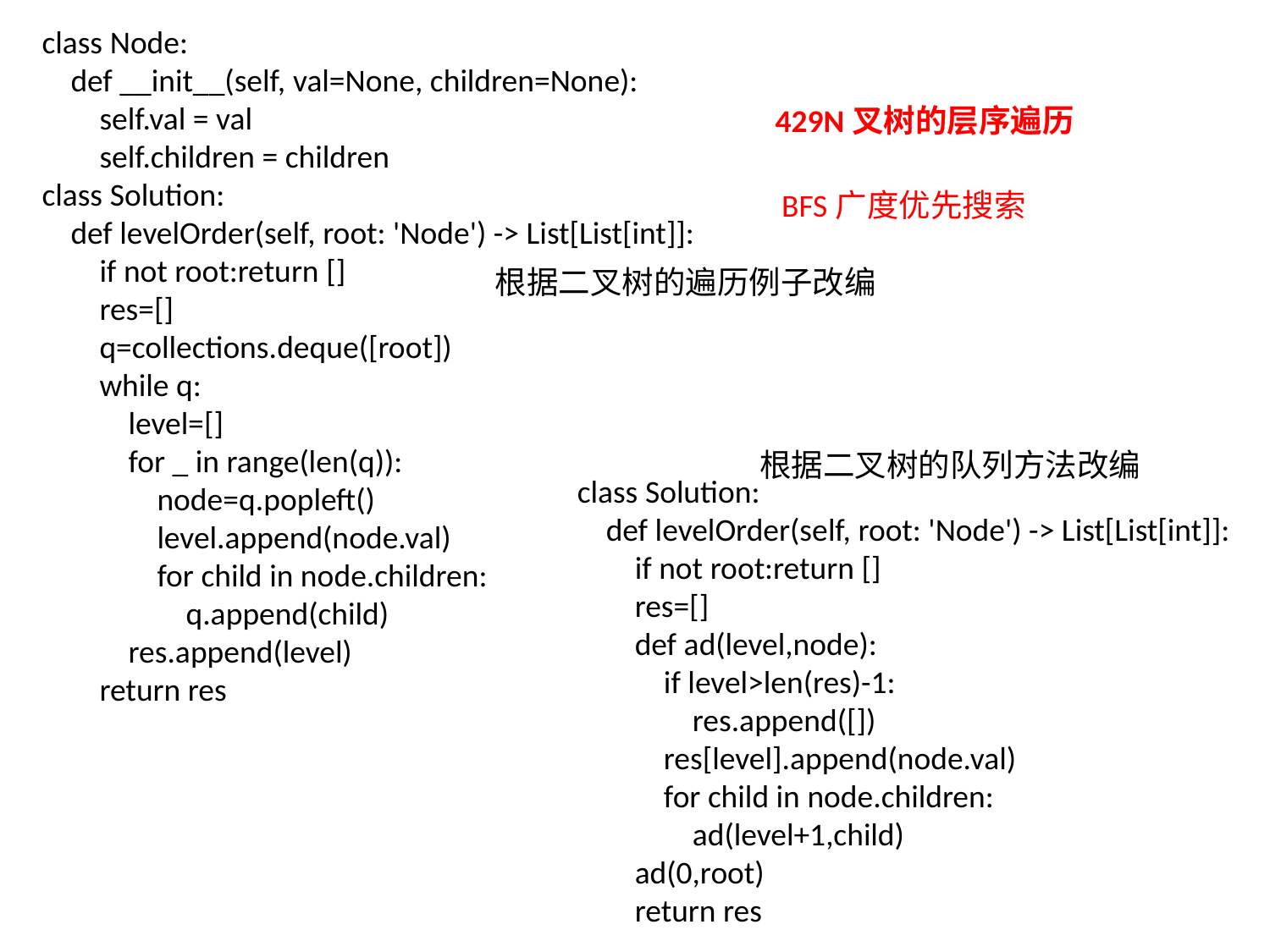

class Node:
    def __init__(self, val=None, children=None):
        self.val = val
        self.children = children
class Solution:
    def levelOrder(self, root: 'Node') -> List[List[int]]:
        if not root:return []
        res=[]
        q=collections.deque([root])
        while q:
            level=[]
            for _ in range(len(q)):
                node=q.popleft()
                level.append(node.val)
                for child in node.children:
                    q.append(child)
            res.append(level)
        return res
429N叉树的层序遍历
BFS广度优先搜索
根据二叉树的遍历例子改编
根据二叉树的队列方法改编
class Solution:
    def levelOrder(self, root: 'Node') -> List[List[int]]:
        if not root:return []
        res=[]
        def ad(level,node):
            if level>len(res)-1:
                res.append([])
            res[level].append(node.val)
            for child in node.children:
                ad(level+1,child)
        ad(0,root)
        return res